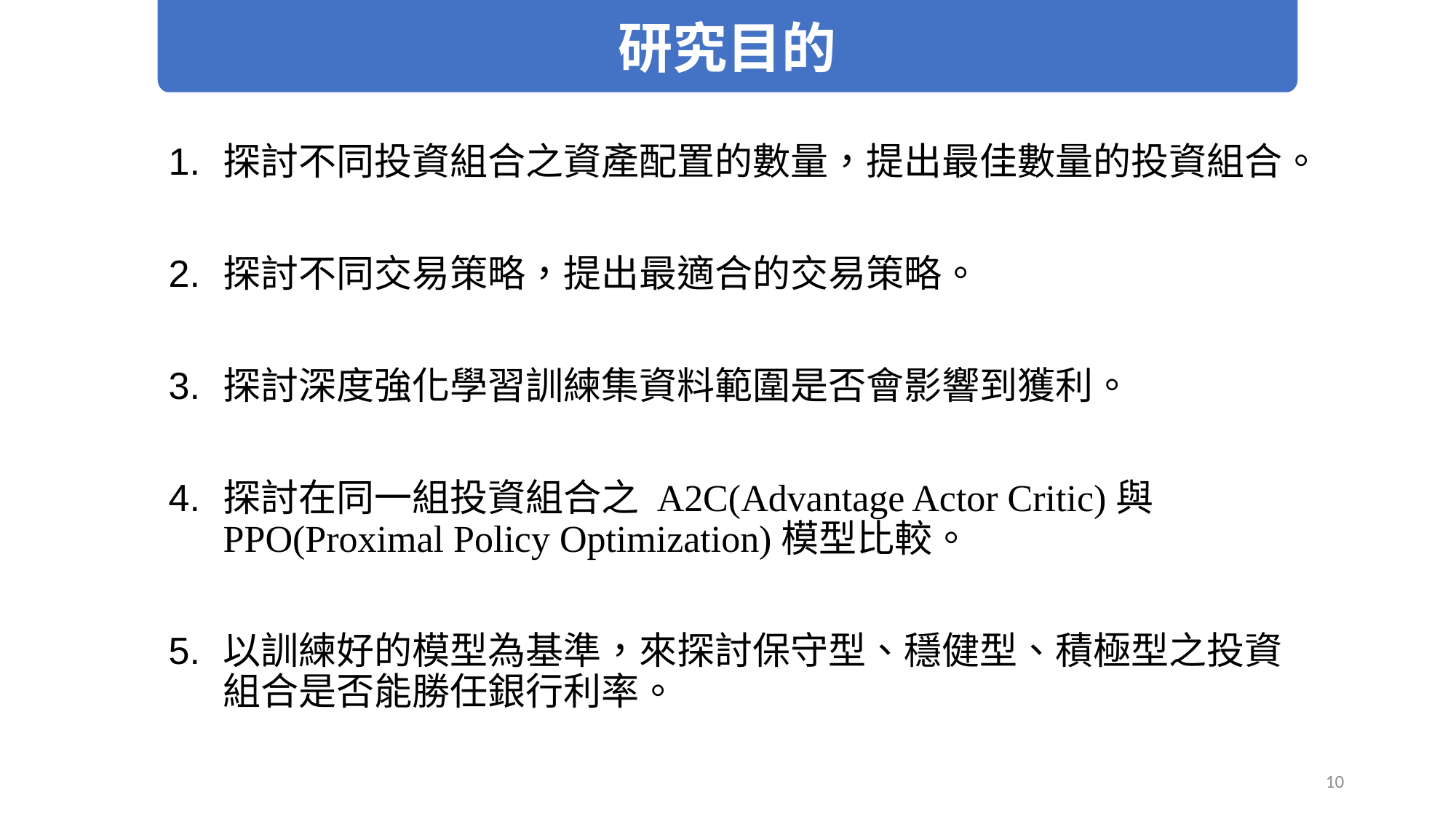

研究目的
探討不同投資組合之資產配置的數量，提出最佳數量的投資組合。

探討不同交易策略，提出最適合的交易策略。

探討深度強化學習訓練集資料範圍是否會影響到獲利。

探討在同一組投資組合之 A2C(Advantage Actor Critic)與PPO(Proximal Policy Optimization)模型比較。

以訓練好的模型為基準，來探討保守型、穩健型、積極型之投資組合是否能勝任銀行利率。

10